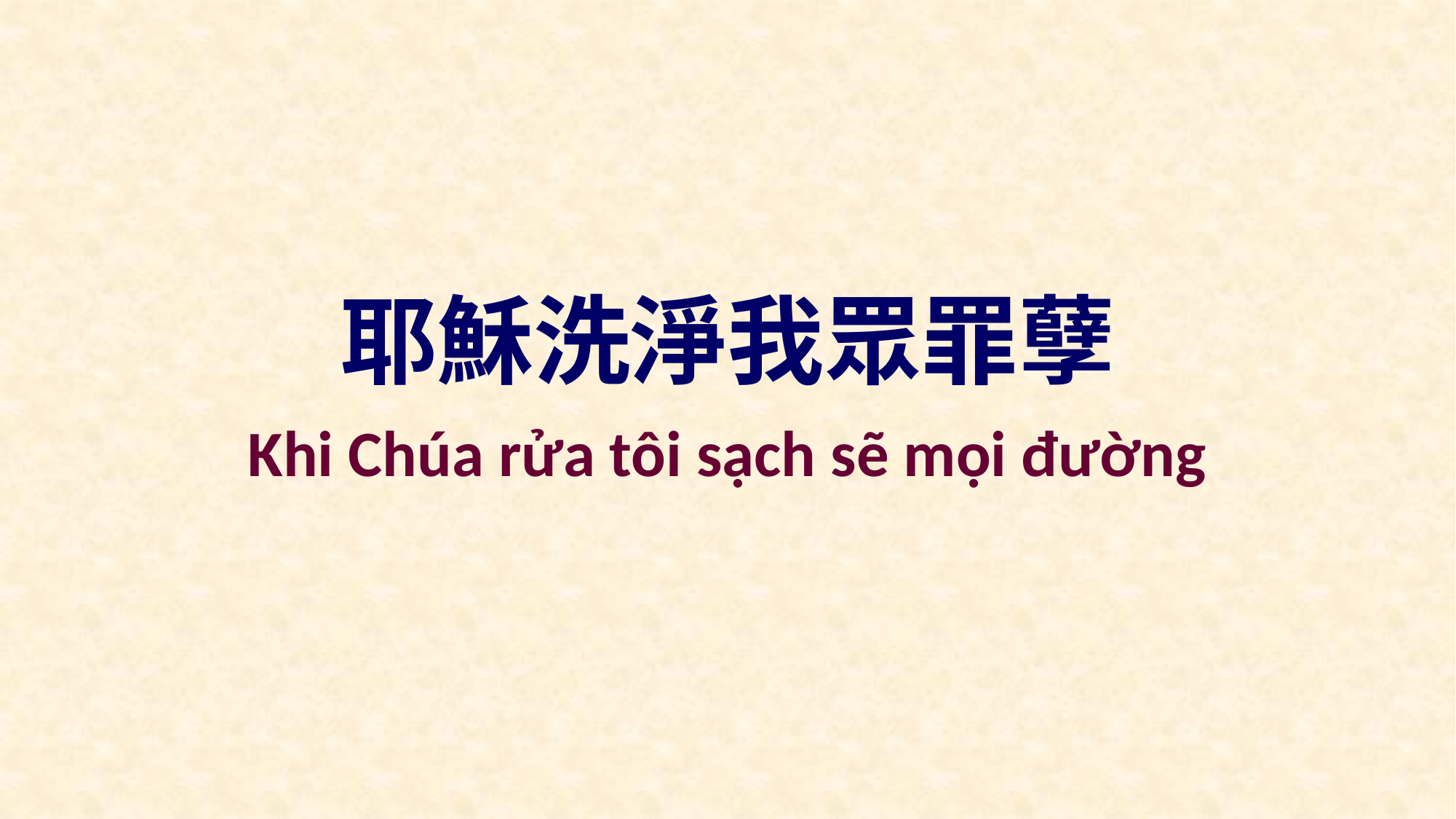

耶穌洗淨我眾罪孽
Khi Chúa rửa tôi sạch sẽ mọi đường